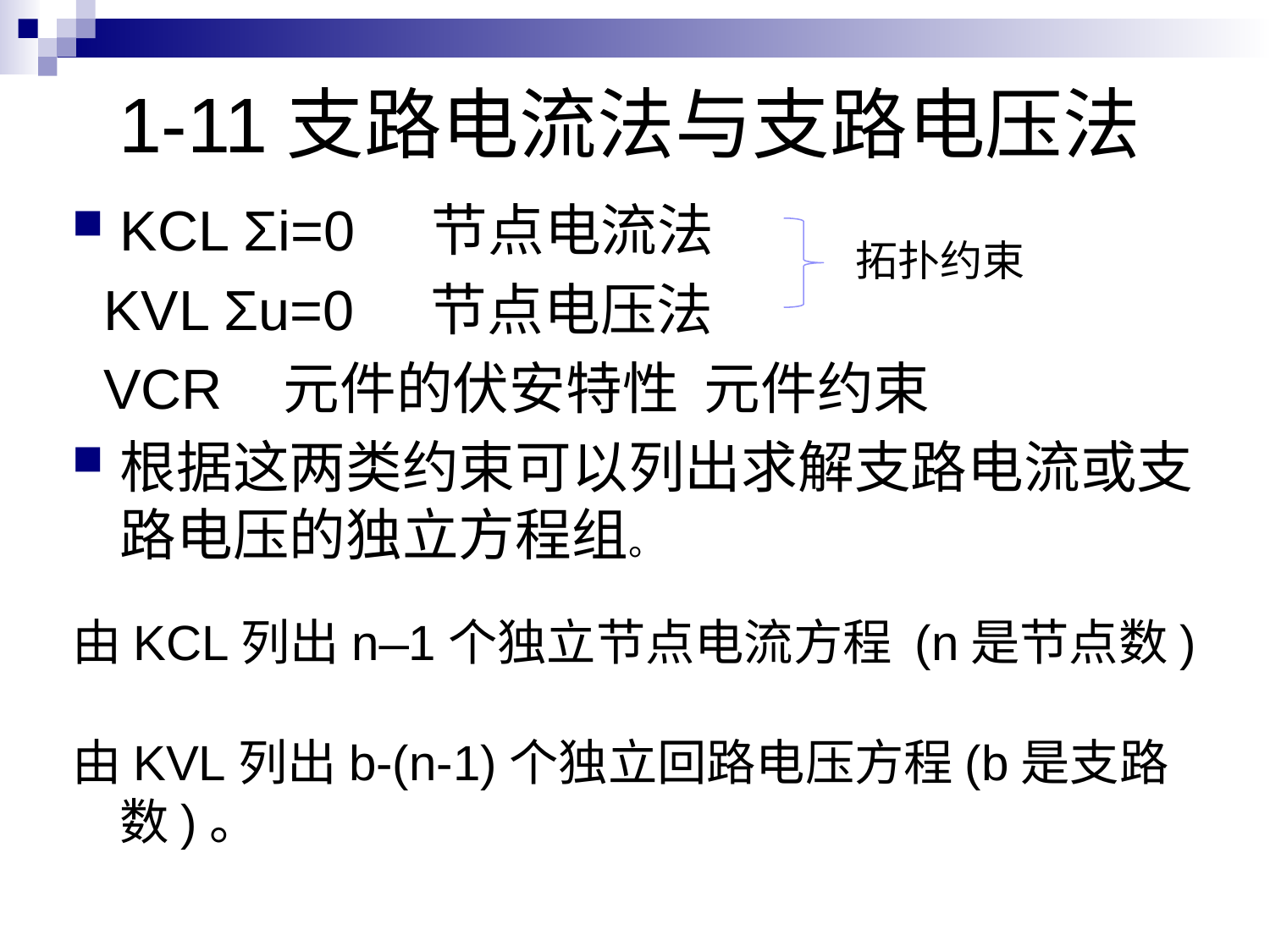

# 1-11支路电流法与支路电压法
KCL Σi=0    节点电流法
  KVL Σu=0    节点电压法
  VCR   元件的伏安特性  元件约束
根据这两类约束可以列出求解支路电流或支路电压的独立方程组。

由KCL列出n—1个独立节点电流方程 (n是节点数)
由KVL列出b-(n-1)个独立回路电压方程(b是支路数)。

拓扑约束

77